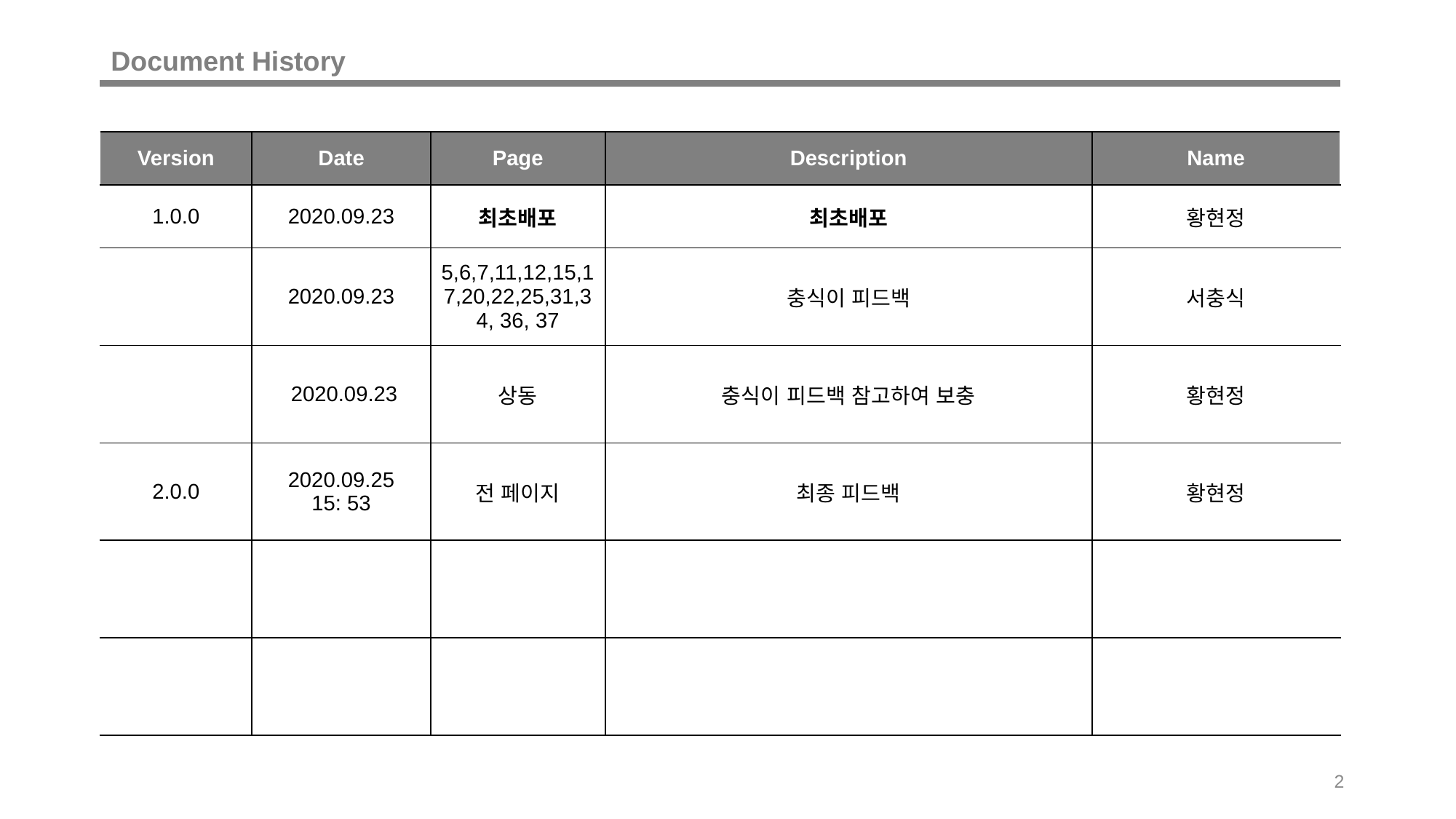

# Document History
| Version | Date | Page | Description | Name |
| --- | --- | --- | --- | --- |
| 1.0.0 | 2020.09.23 | 최초배포 | 최초배포 | 황현정 |
|  | 2020.09.23 | 5,6,7,11,12,15,17,20,22,25,31,34, 36, 37 | 충식이 피드백 | 서충식 |
|  | 2020.09.23 | 상동 | 충식이 피드백 참고하여 보충 | 황현정 |
| 2.0.0 | 2020.09.25 15: 53 | 전 페이지 | 최종 피드백 | 황현정 |
|  |  |  |  |  |
|  |  |  |  |  |
2